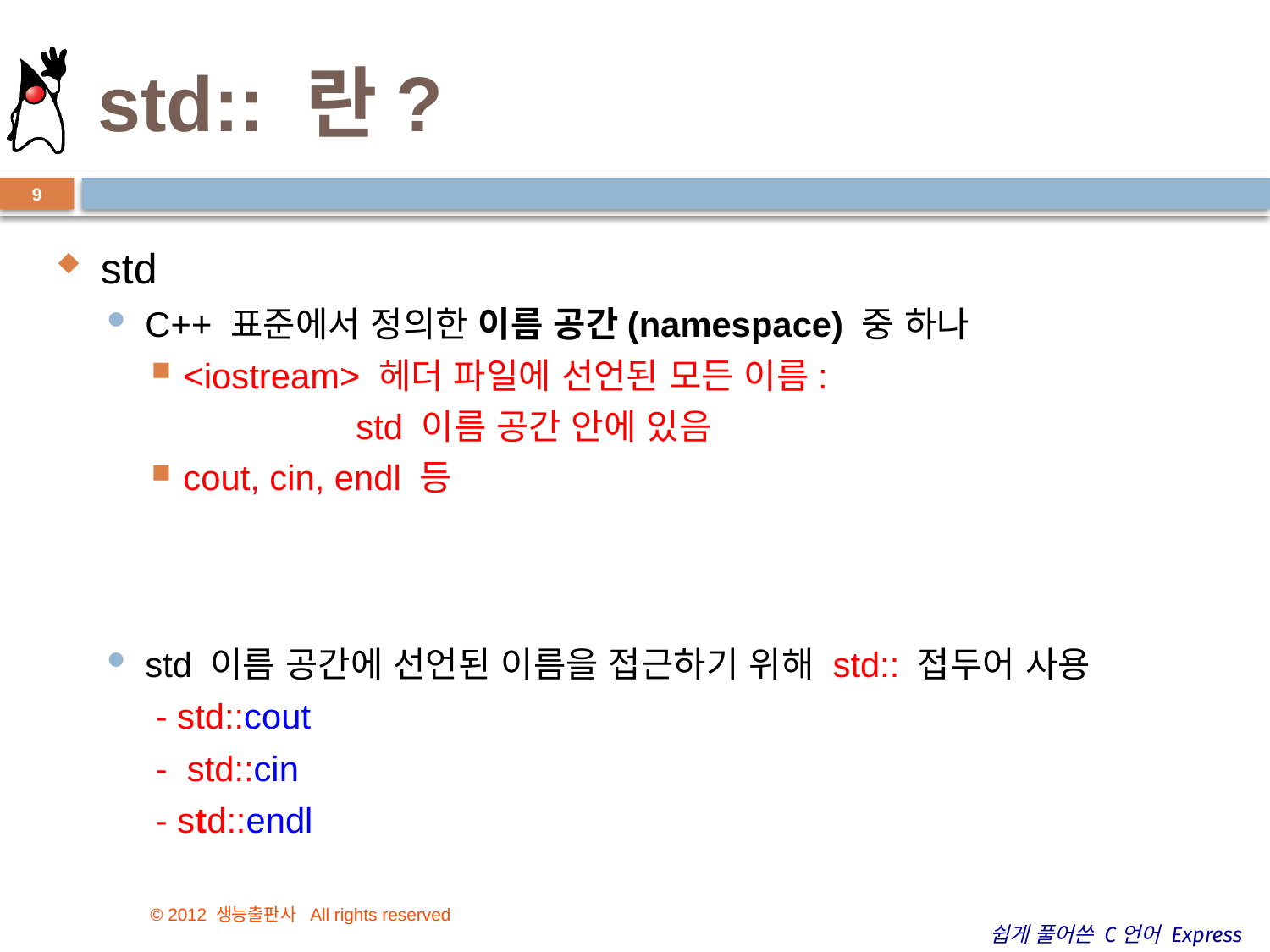

# std:: 란?
9
std
C++ 표준에서 정의한 이름 공간(namespace) 중 하나
<iostream> 헤더 파일에 선언된 모든 이름:
                     std 이름 공간 안에 있음
cout, cin, endl 등

std 이름 공간에 선언된 이름을 접근하기 위해 std:: 접두어 사용
     - std::cout
     -  std::cin
     - std::endl